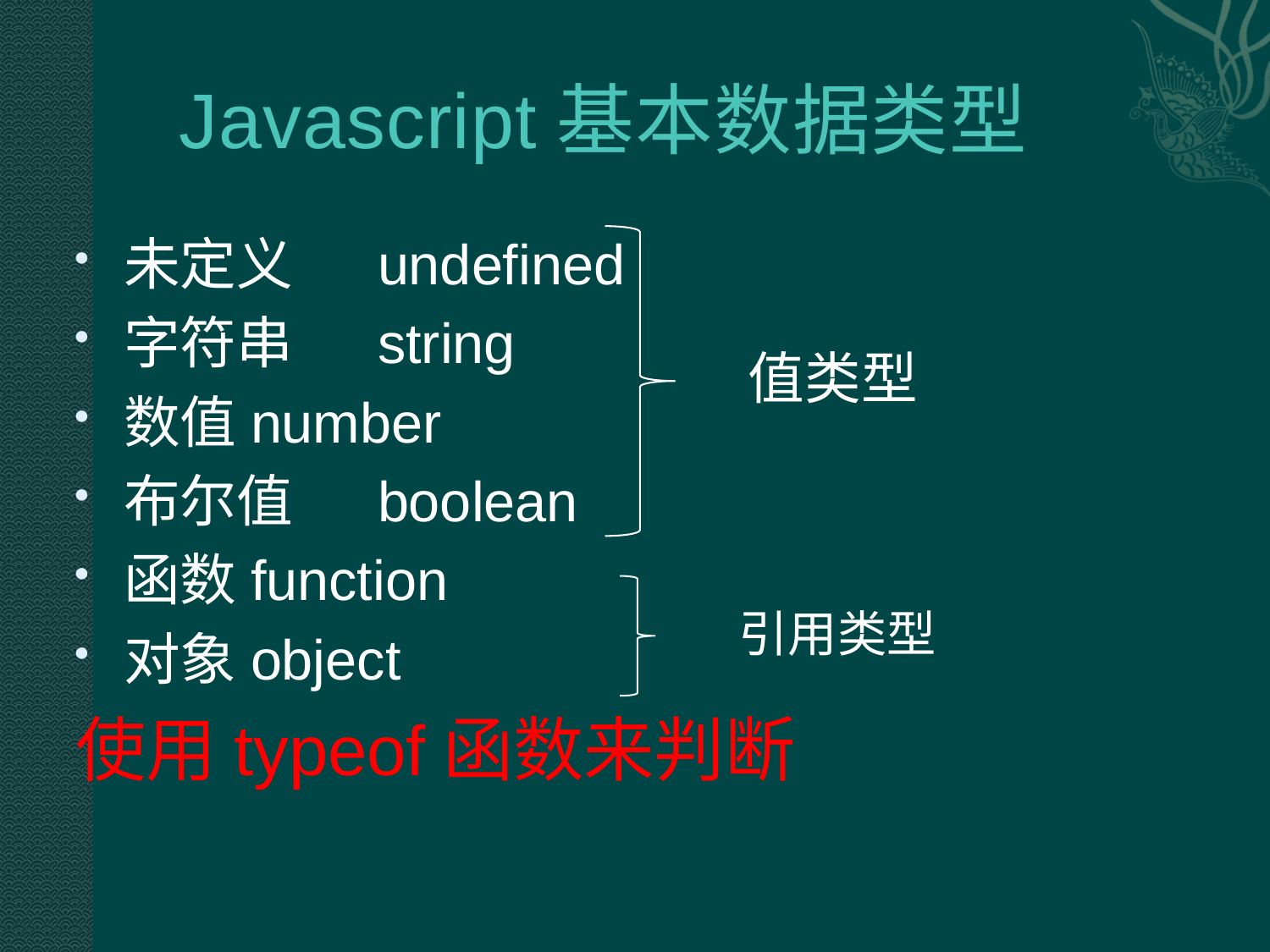

# Javascript基本数据类型
未定义	undefined
字符串 	string
数值	number
布尔值	boolean
函数	function
对象	object
使用typeof函数来判断

值类型

引用类型